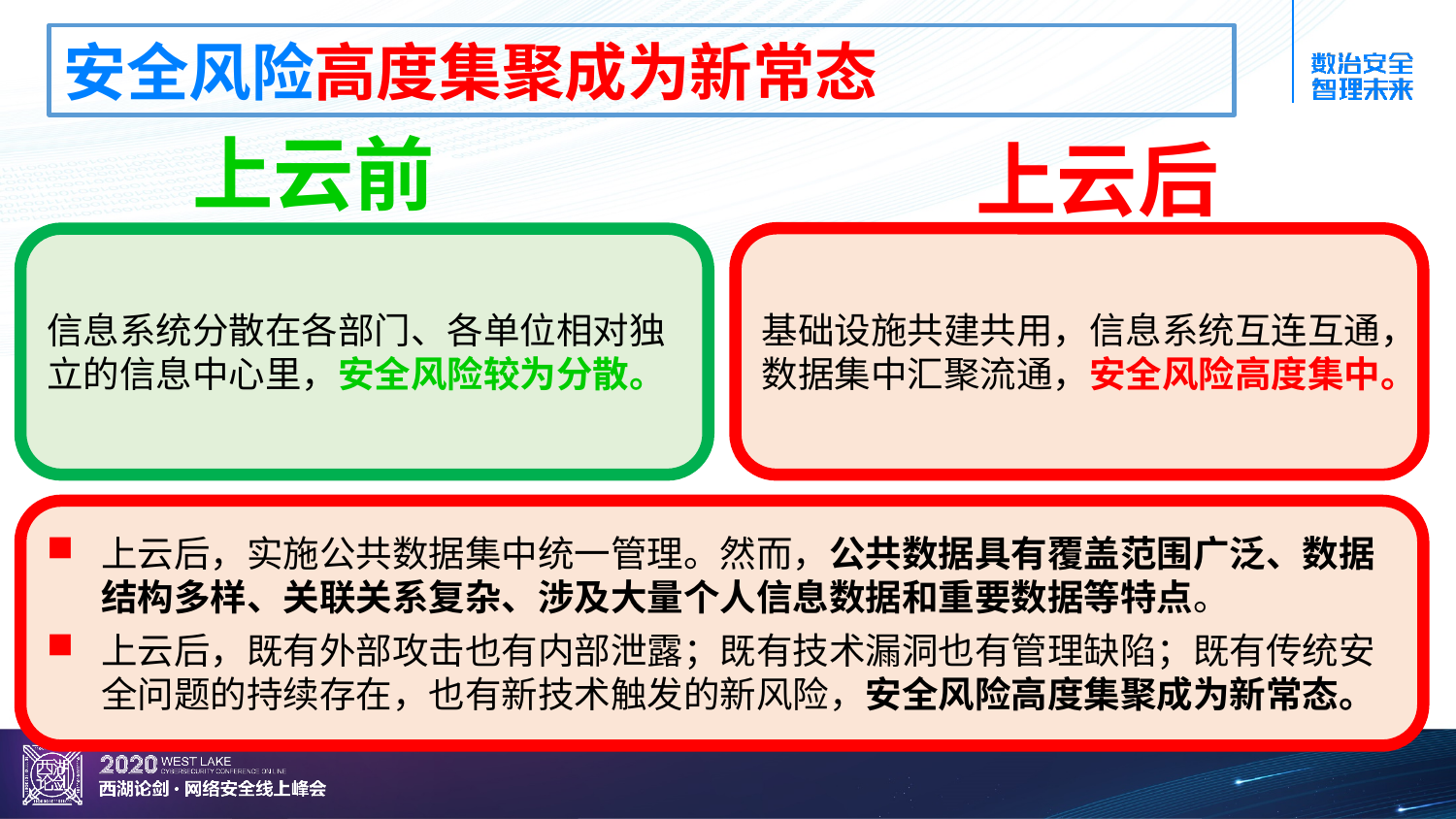

安全风险高度集聚成为新常态
上云前
上云后
基础设施共建共用，信息系统互连互通，数据集中汇聚流通，安全风险高度集中。
信息系统分散在各部门、各单位相对独立的信息中心里，安全风险较为分散。
上云后，实施公共数据集中统一管理。然而，公共数据具有覆盖范围广泛、数据结构多样、关联关系复杂、涉及大量个人信息数据和重要数据等特点。
上云后，既有外部攻击也有内部泄露；既有技术漏洞也有管理缺陷；既有传统安全问题的持续存在，也有新技术触发的新风险，安全风险高度集聚成为新常态。